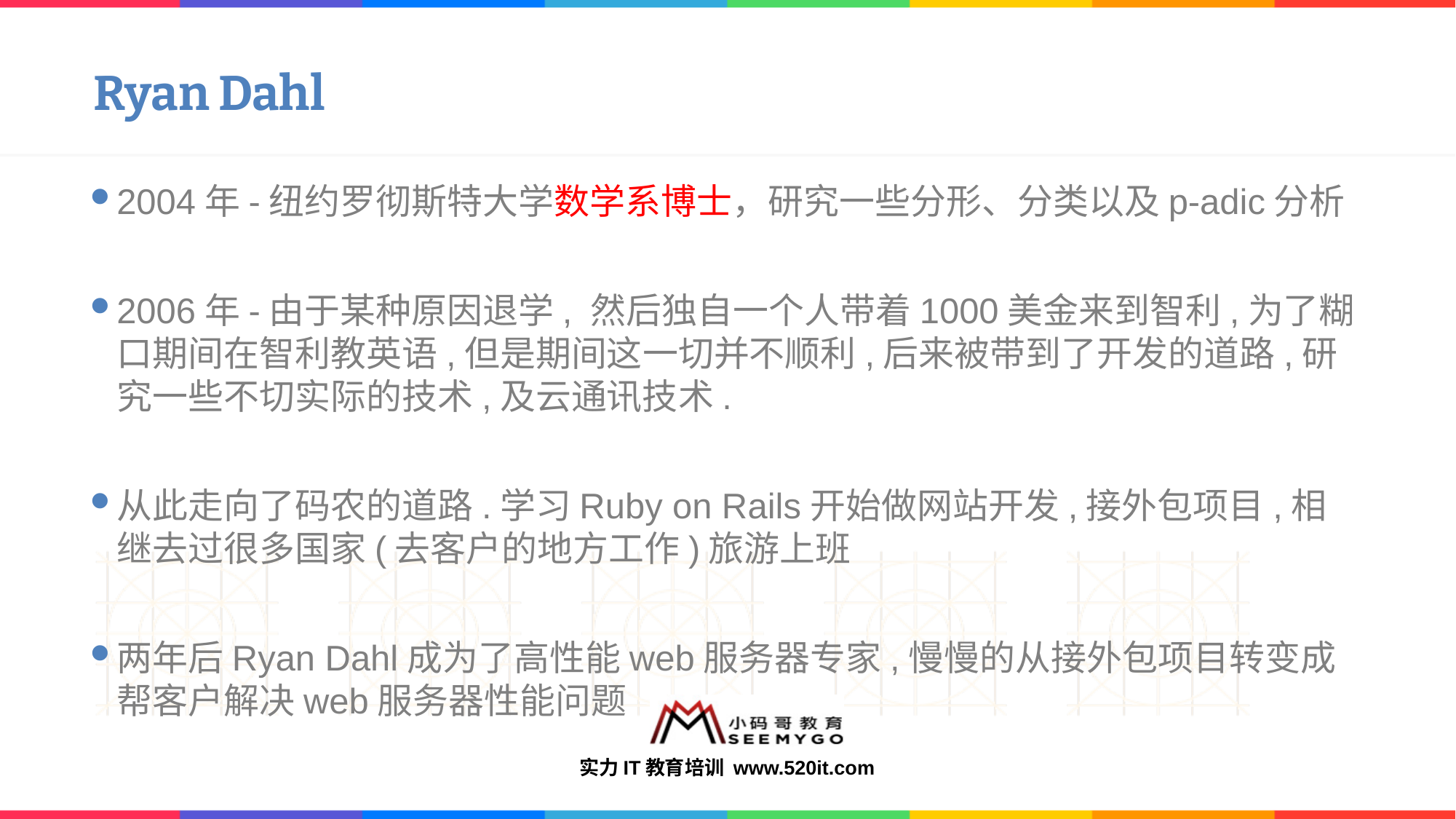

# Ryan Dahl
2004年-纽约罗彻斯特大学数学系博士，研究一些分形、分类以及p-adic分析

2006年-由于某种原因退学, 然后独自一个人带着1000美金来到智利,为了糊口期间在智利教英语,但是期间这一切并不顺利,后来被带到了开发的道路,研究一些不切实际的技术,及云通讯技术.

从此走向了码农的道路.学习Ruby on Rails开始做网站开发,接外包项目,相继去过很多国家(去客户的地方工作)旅游上班

两年后Ryan Dahl成为了高性能web服务器专家,慢慢的从接外包项目转变成帮客户解决web服务器性能问题